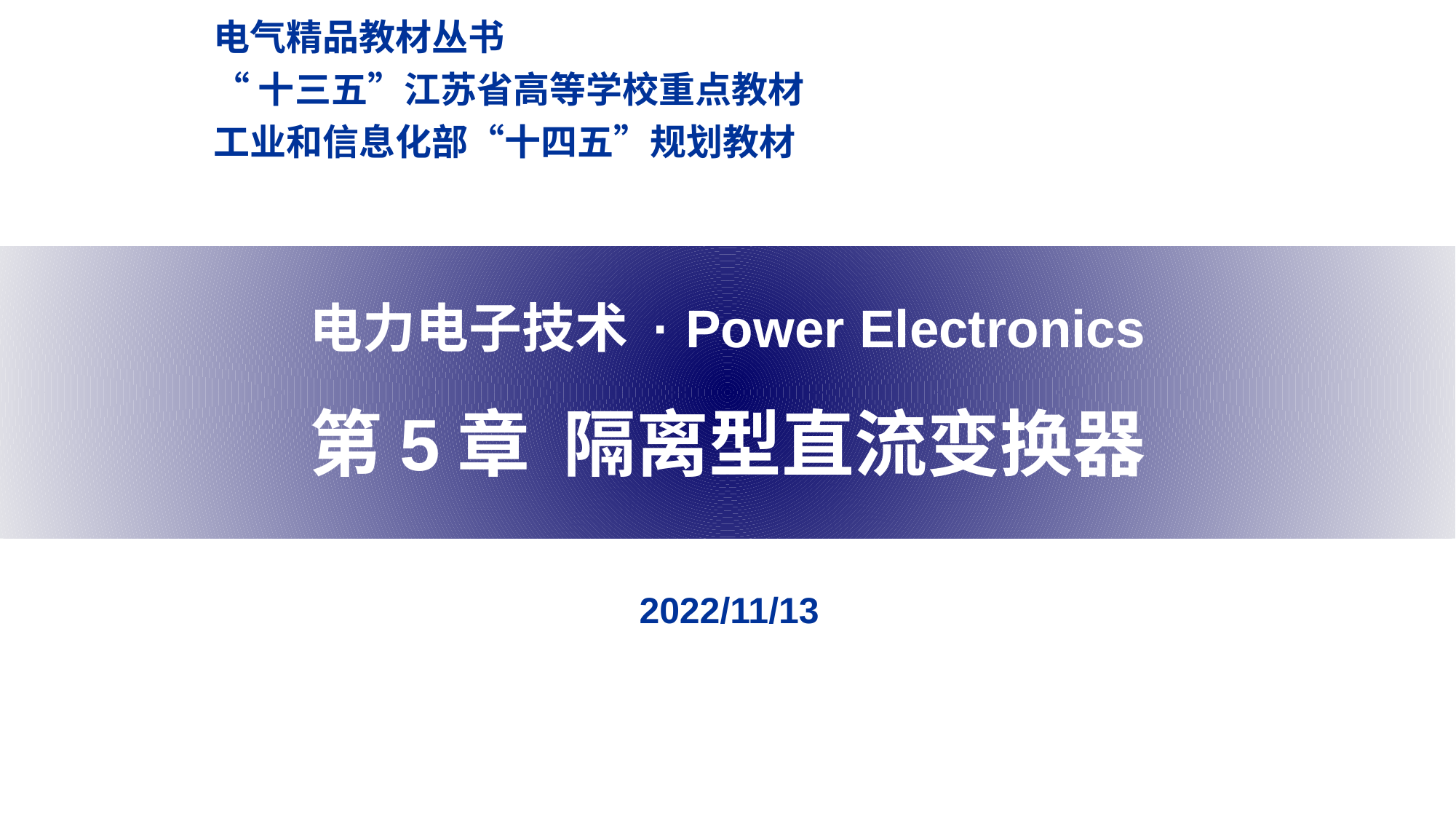

电气精品教材丛书
“十三五”江苏省高等学校重点教材
工业和信息化部“十四五”规划教材

电力电子技术 · Power Electronics
第5章  隔离型直流变换器
2022/11/13